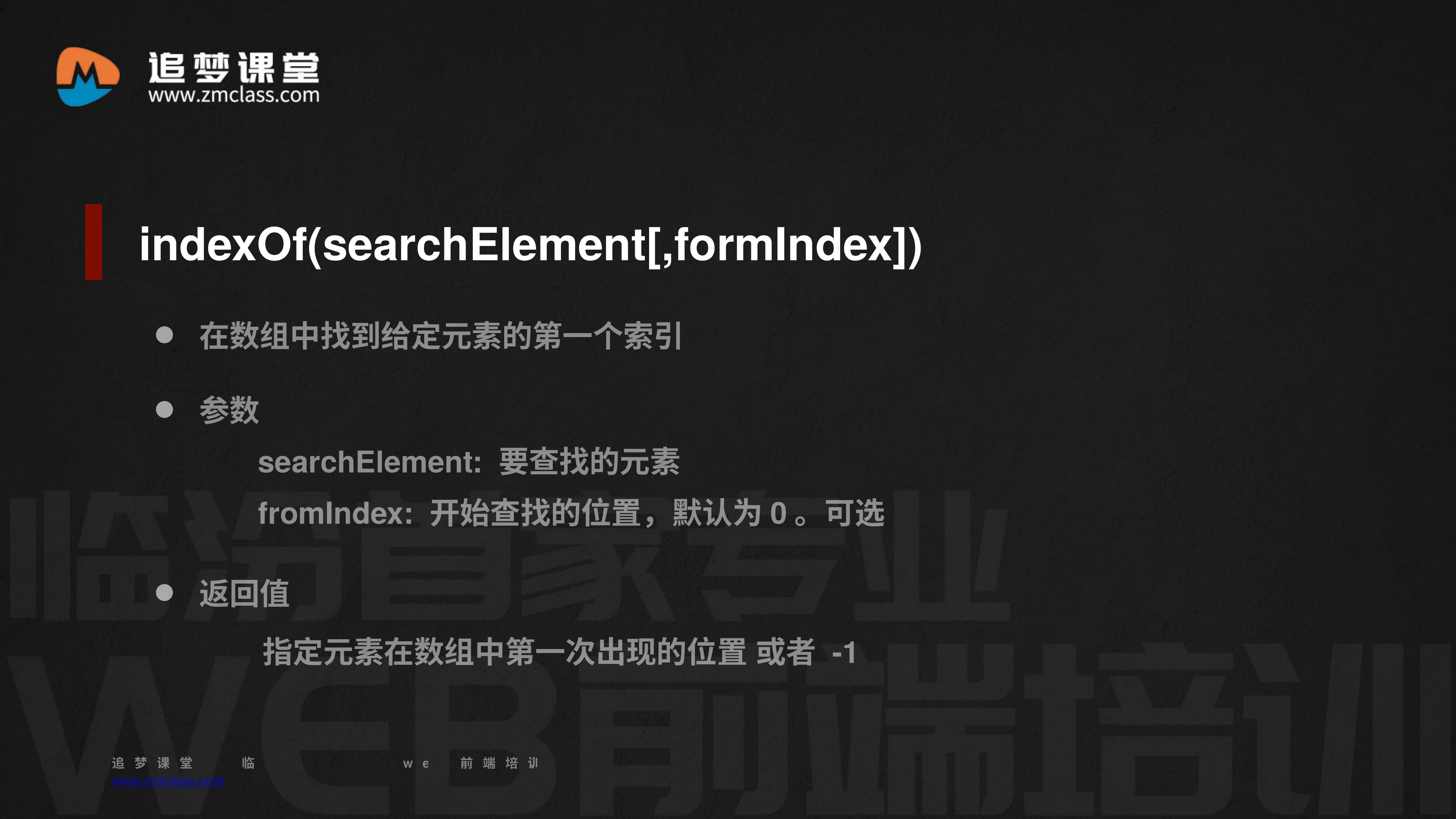

indexOf(searchElement[,formIndex])
在数组中找到给定元素的第一个索引

参数

searchElement: 要查找的元素
fromIndex: 开始查找的位置，默认为0。可选
返回值

指定元素在数组中第一次出现的位置 或者 -1
追梦课堂   临汾首家专业的web前端培训机构                                                          www.zmclass.com
24